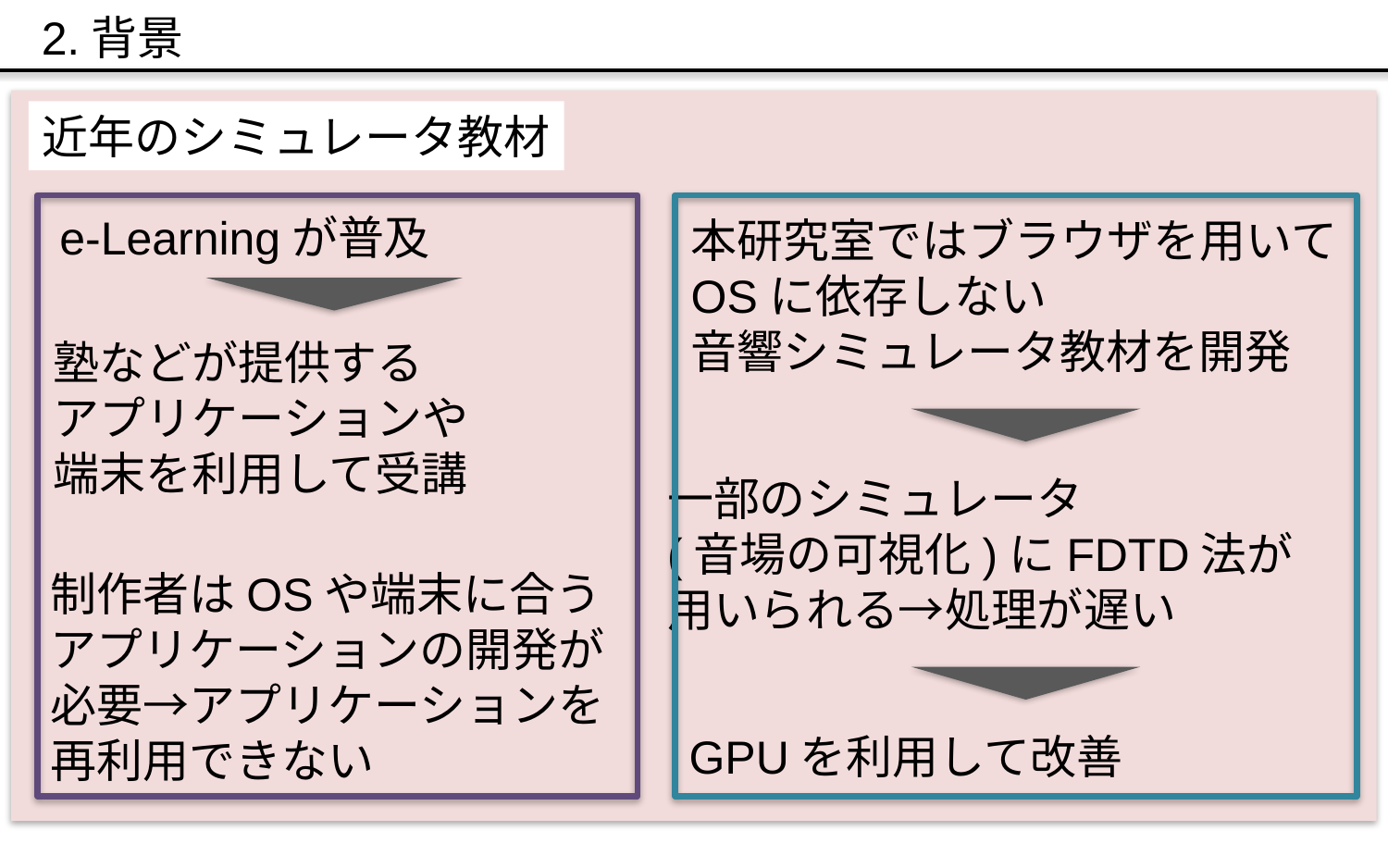

2.背景

近年のシミュレータ教材

e-Learningが普及

塾などが提供する
アプリケーションや
端末を利用して受講
制作者はOSや端末に合う
アプリケーションの開発が必要→アプリケーションを
再利用できない

本研究室ではブラウザを用いて
OSに依存しない
音響シミュレータ教材を開発

一部のシミュレータ
(音場の可視化)にFDTD法が
用いられる→処理が遅い

GPUを利用して改善